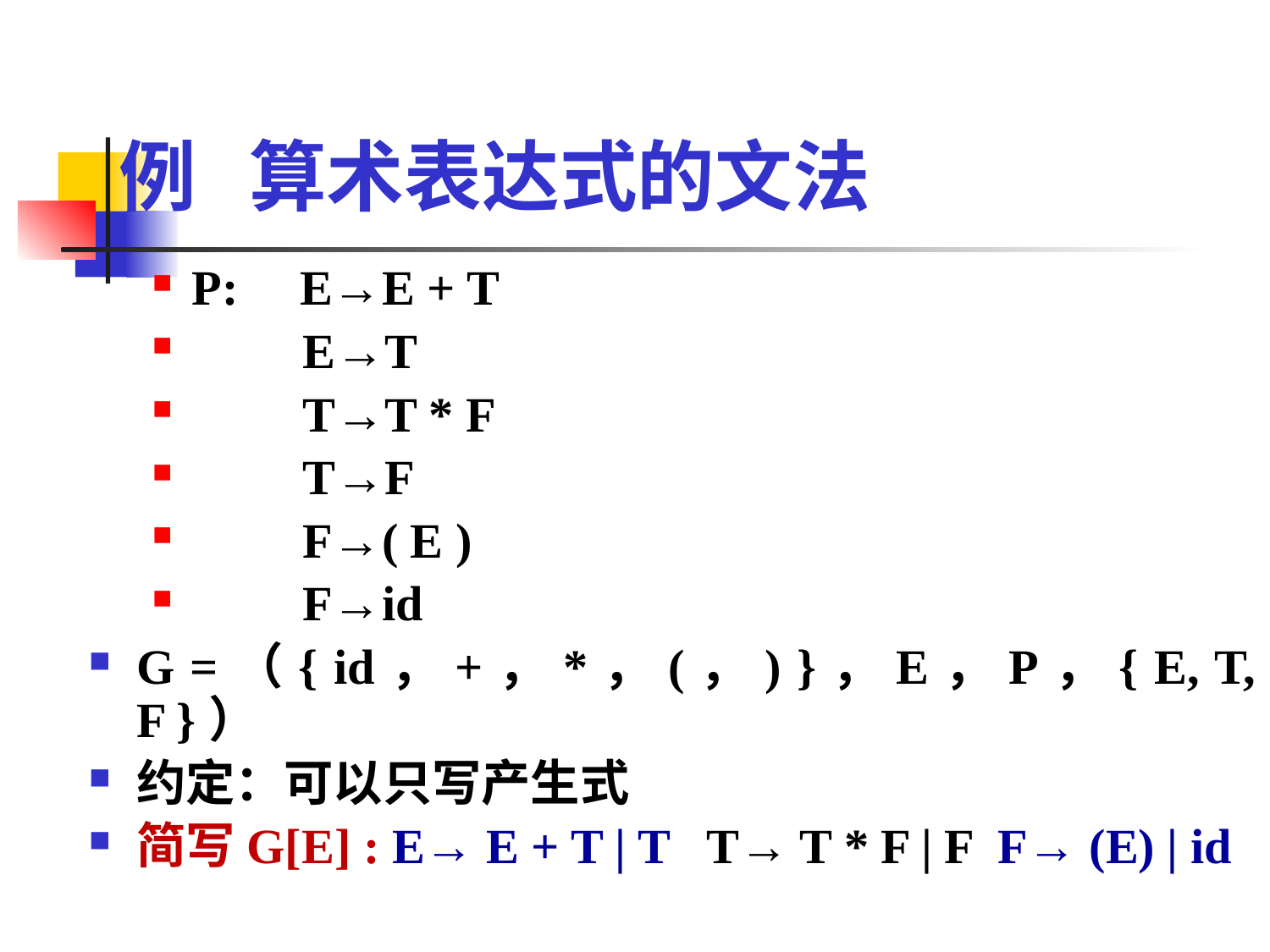

# 例   算术表达式的文法
P:     E→E + T
         E→T
         T→T * F
         T→F
         F→( E )
         F→id
G =（{ id，+，*，(，) }，E，P，{ E, T, F }）
约定：可以只写产生式
简写G[E] : E→ E + T | T   T→ T * F | F  F→ (E) | id